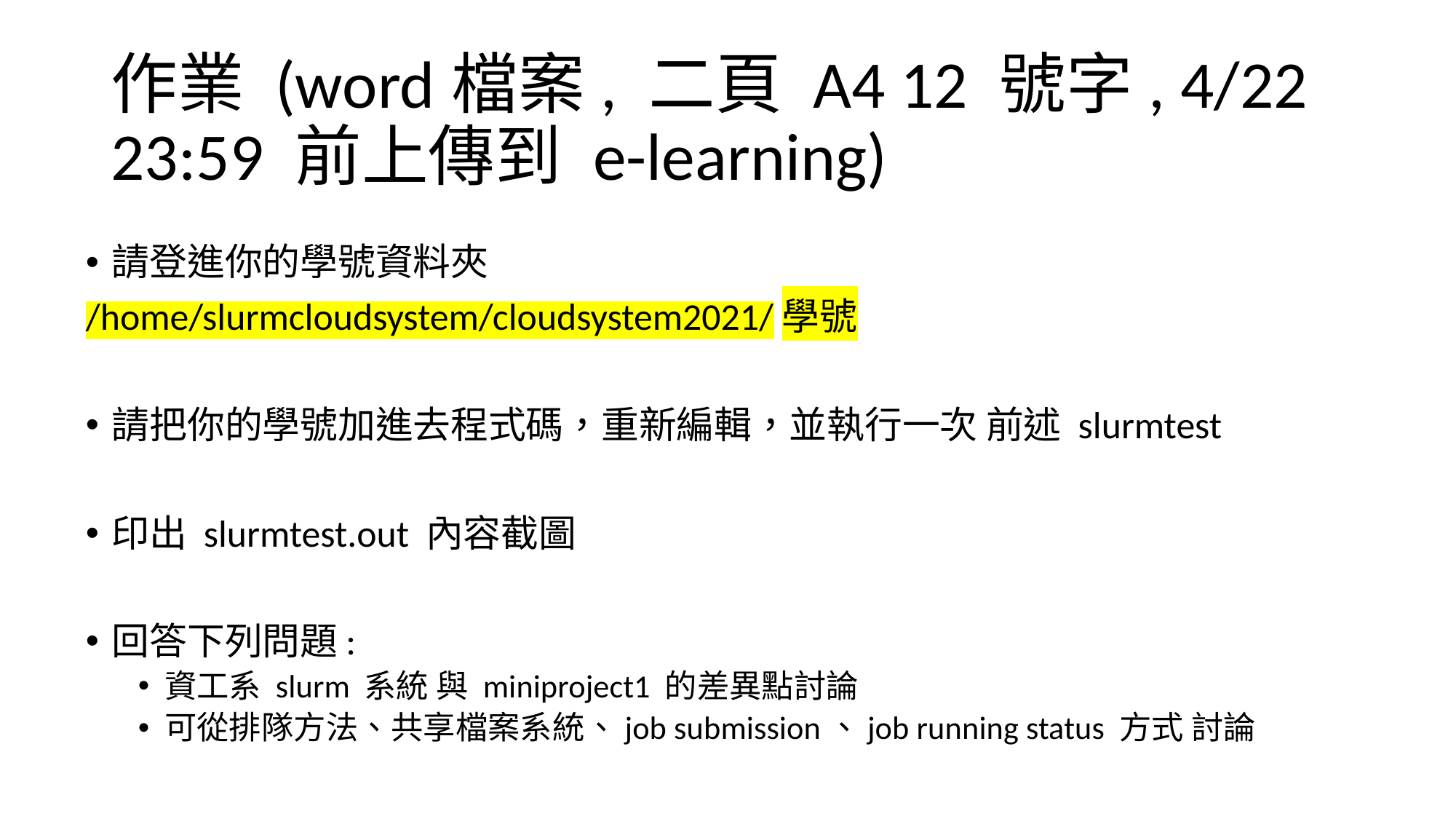

# 作業 (word檔案, 二頁 A4 12 號字, 4/22 23:59 前上傳到 e-learning)
請登進你的學號資料夾
/home/slurmcloudsystem/cloudsystem2021/學號

請把你的學號加進去程式碼，重新編輯，並執行一次 前述 slurmtest

印出 slurmtest.out 內容截圖

回答下列問題:
資工系 slurm 系統 與 miniproject1 的差異點討論
可從排隊方法、共享檔案系統、job submission、job running status 方式 討論